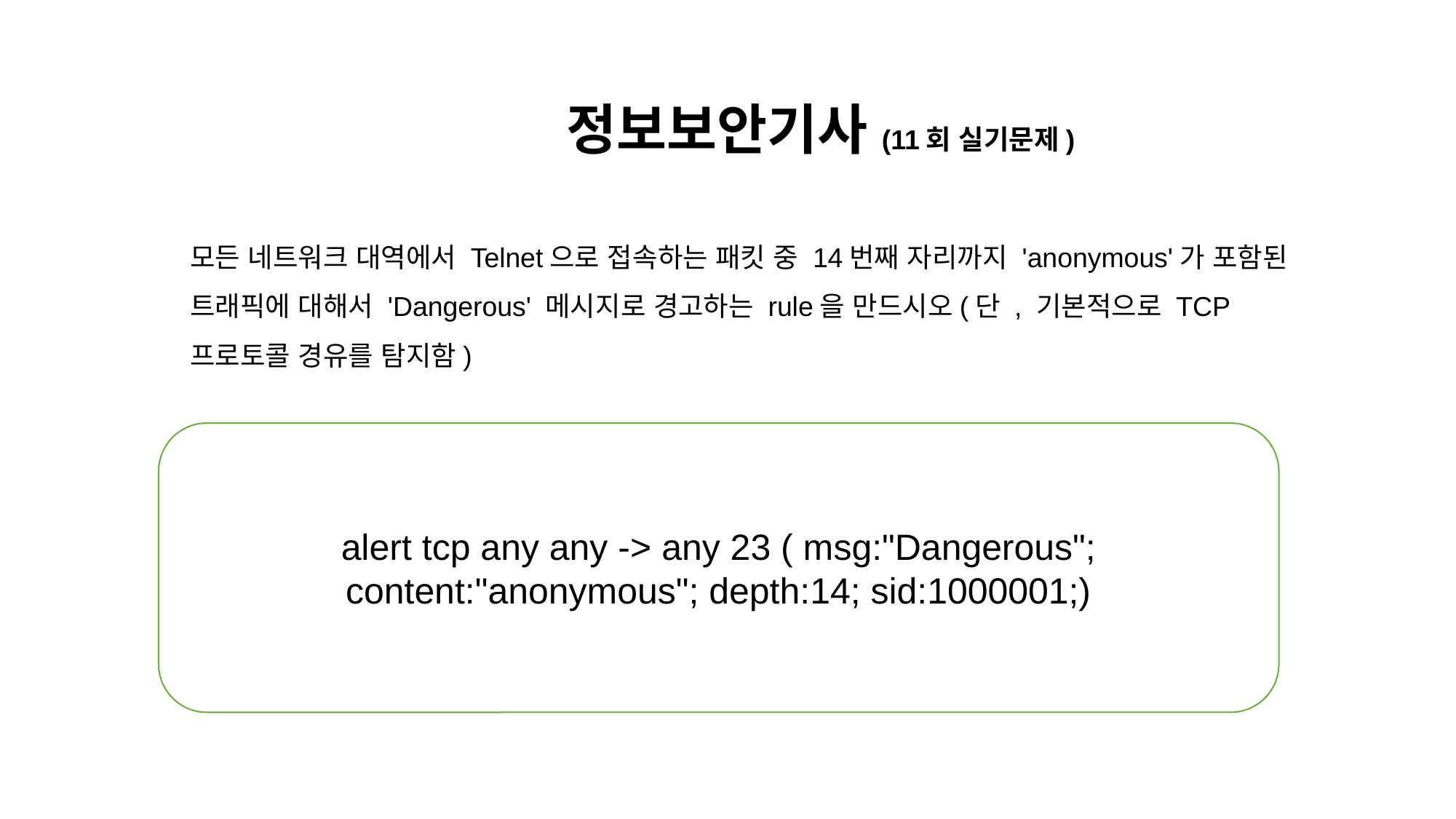

정보보안기사 (11회 실기문제)
모든 네트워크 대역에서 Telnet으로 접속하는 패킷 중 14번째 자리까지 'anonymous'가 포함된 트래픽에 대해서 'Dangerous' 메시지로 경고하는 rule을 만드시오(단 , 기본적으로 TCP 프로토콜 경유를 탐지함)
alert tcp any any -> any 23 ( msg:"Dangerous"; content:"anonymous"; depth:14; sid:1000001;)